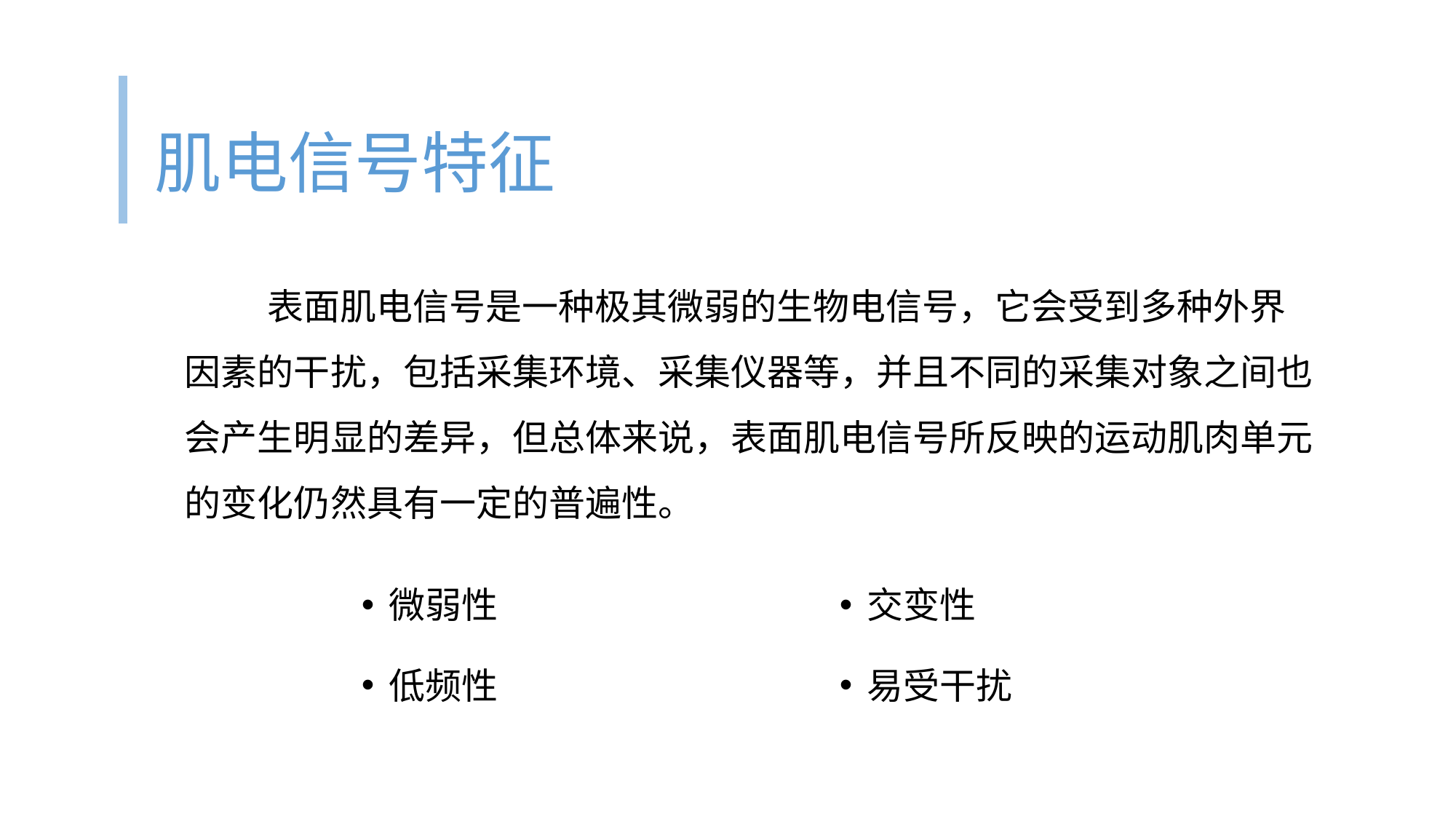

# 肌电信号特征

         表面肌电信号是一种极其微弱的生物电信号，它会受到多种外界因素的干扰，包括采集环境、采集仪器等，并且不同的采集对象之间也会产生明显的差异，但总体来说，表面肌电信号所反映的运动肌肉单元的变化仍然具有一定的普遍性。
微弱性
低频性
交变性
易受干扰